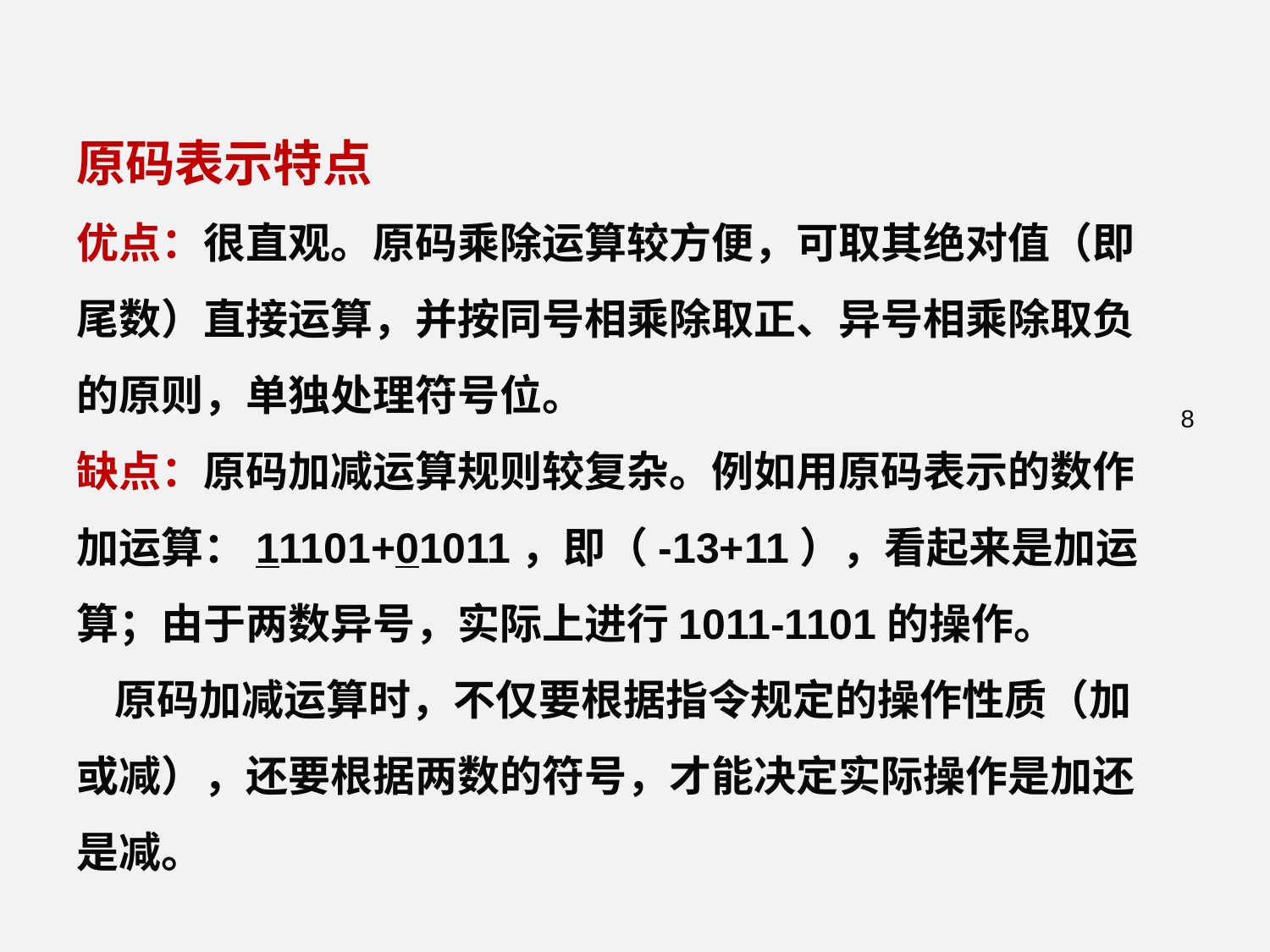

原码表示特点
优点：很直观。原码乘除运算较方便，可取其绝对值（即尾数）直接运算，并按同号相乘除取正、异号相乘除取负的原则，单独处理符号位。
缺点：原码加减运算规则较复杂。例如用原码表示的数作加运算：11101+01011，即（-13+11），看起来是加运算；由于两数异号，实际上进行1011-1101的操作。
   原码加减运算时，不仅要根据指令规定的操作性质（加或减），还要根据两数的符号，才能决定实际操作是加还是减。
8
8